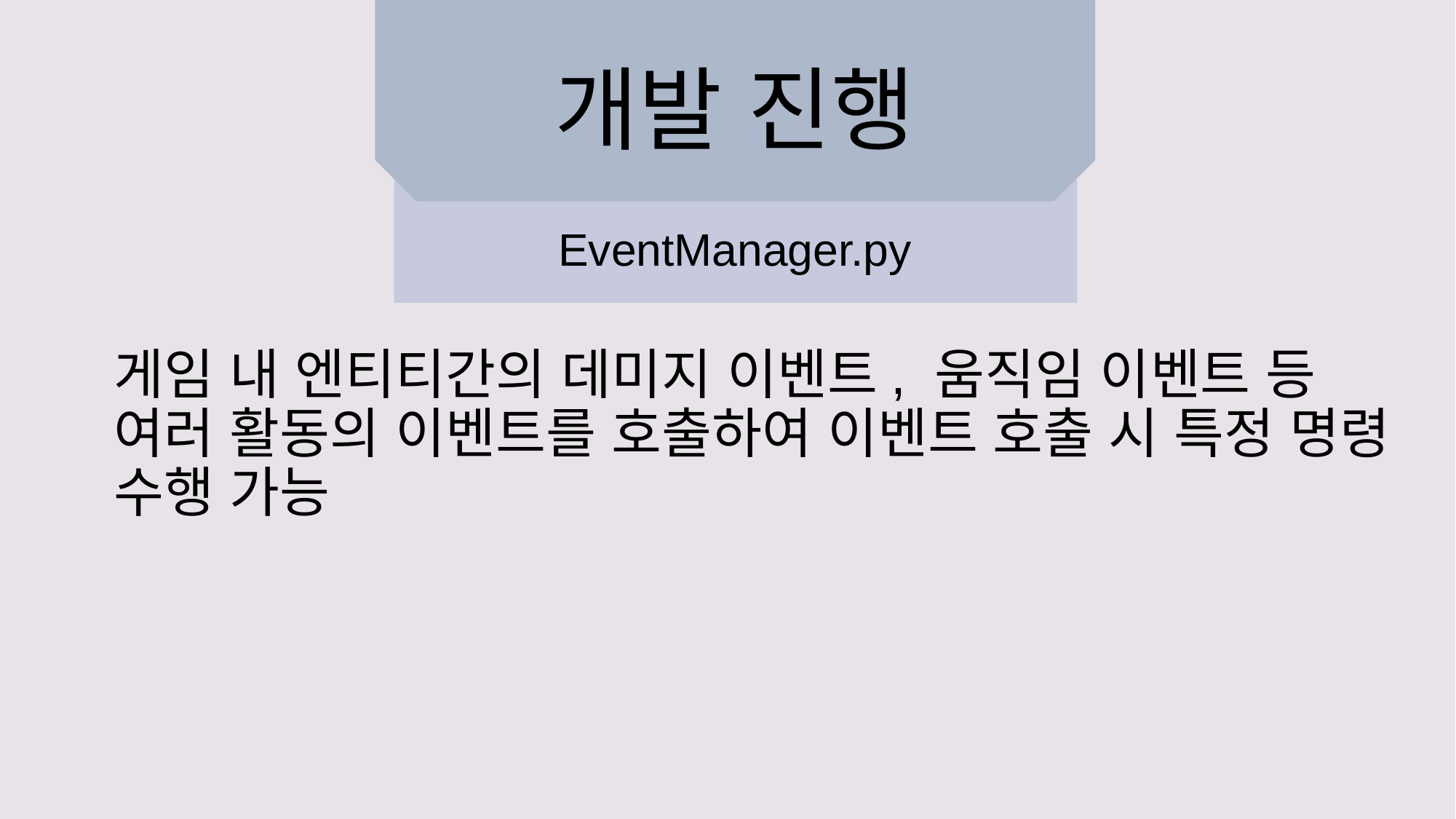

# 개발 진행

EventManager.py
게임 내 엔티티간의 데미지 이벤트, 움직임 이벤트 등 여러 활동의 이벤트를 호출하여 이벤트 호출 시 특정 명령 수행 가능